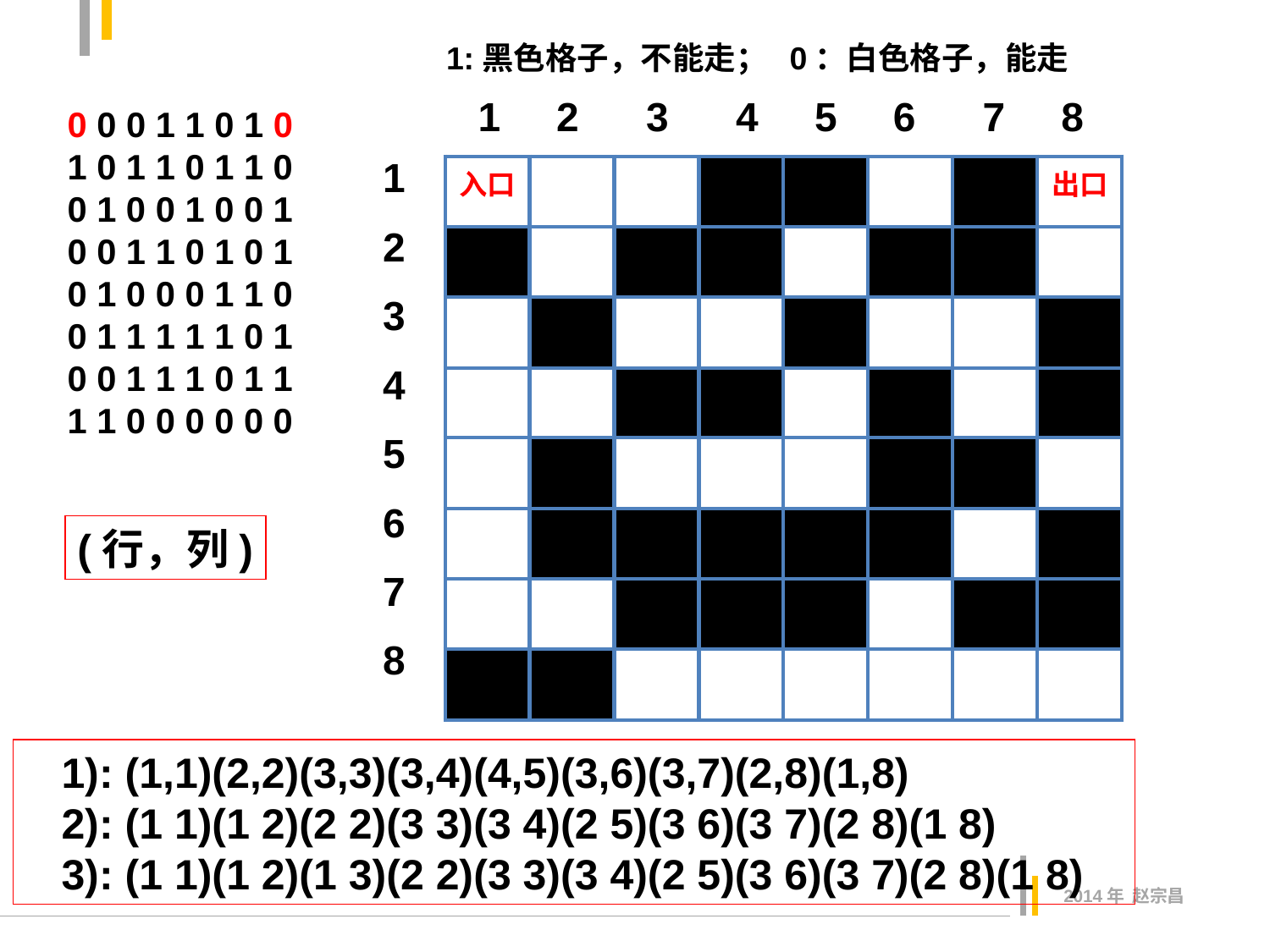

1:黑色格子，不能走；  0：白色格子，能走
1     2      3      4     5     6      7     8
0 0 0 1 1 0 1 0
1 0 1 1 0 1 1 0
0 1 0 0 1 0 0 1
0 0 1 1 0 1 0 1
0 1 0 0 0 1 1 0
0 1 1 1 1 1 0 1
0 0 1 1 1 0 1 1
1 1 0 0 0 0 0 0
1
2
3
4
5
6
7
8
| 入口 |  |  |  |  |  |  | 出口 |
| --- | --- | --- | --- | --- | --- | --- | --- |
|  |  |  |  |  |  |  |  |
|  |  |  |  |  |  |  |  |
|  |  |  |  |  |  |  |  |
|  |  |  |  |  |  |  |  |
|  |  |  |  |  |  |  |  |
|  |  |  |  |  |  |  |  |
|  |  |  |  |  |  |  |  |
(行，列)
   1): (1,1)(2,2)(3,3)(3,4)(4,5)(3,6)(3,7)(2,8)(1,8)
   2): (1 1)(1 2)(2 2)(3 3)(3 4)(2 5)(3 6)(3 7)(2 8)(1 8)
   3): (1 1)(1 2)(1 3)(2 2)(3 3)(3 4)(2 5)(3 6)(3 7)(2 8)(1 8)